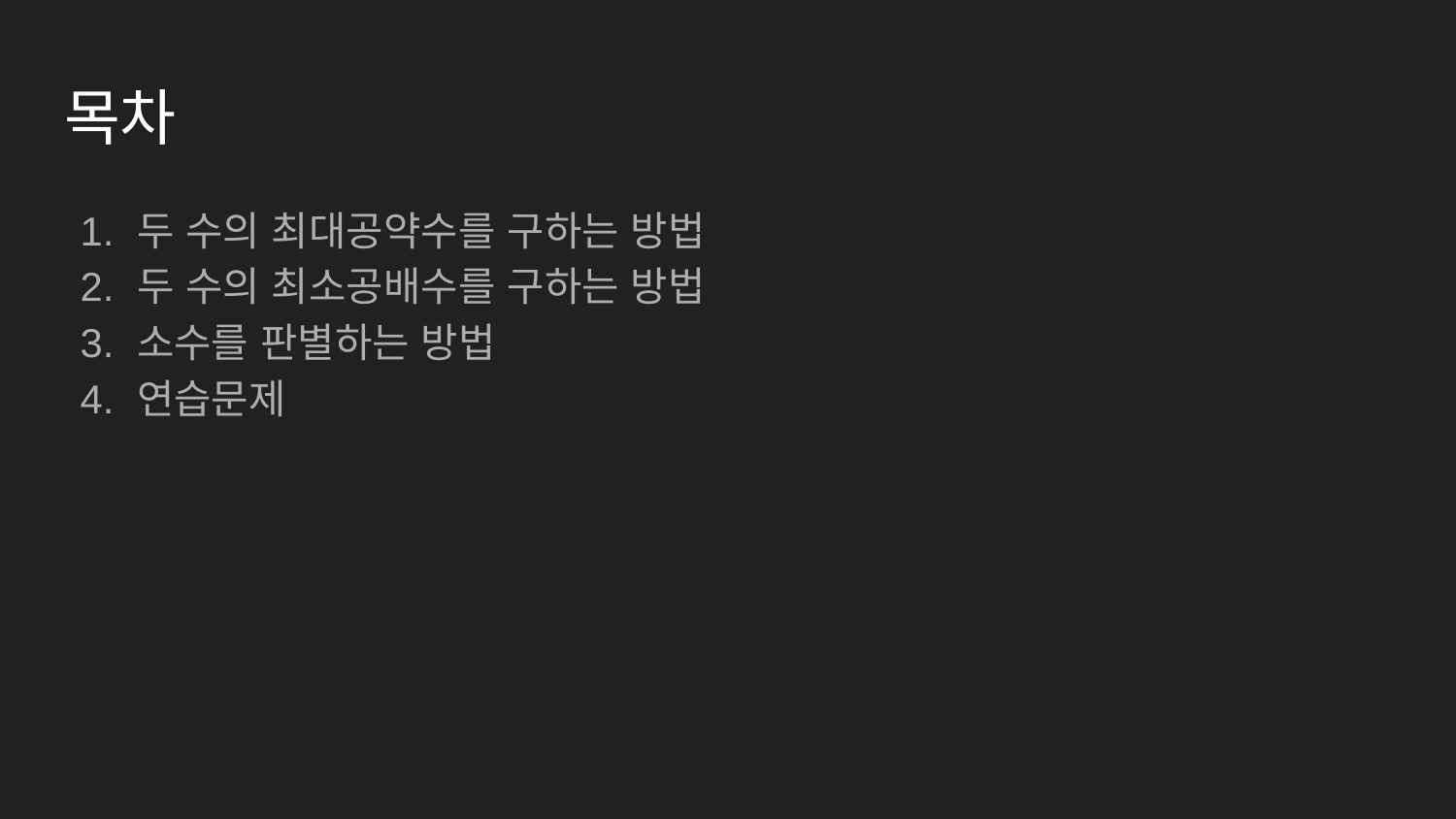

# 목차
두 수의 최대공약수를 구하는 방법
두 수의 최소공배수를 구하는 방법
소수를 판별하는 방법
연습문제